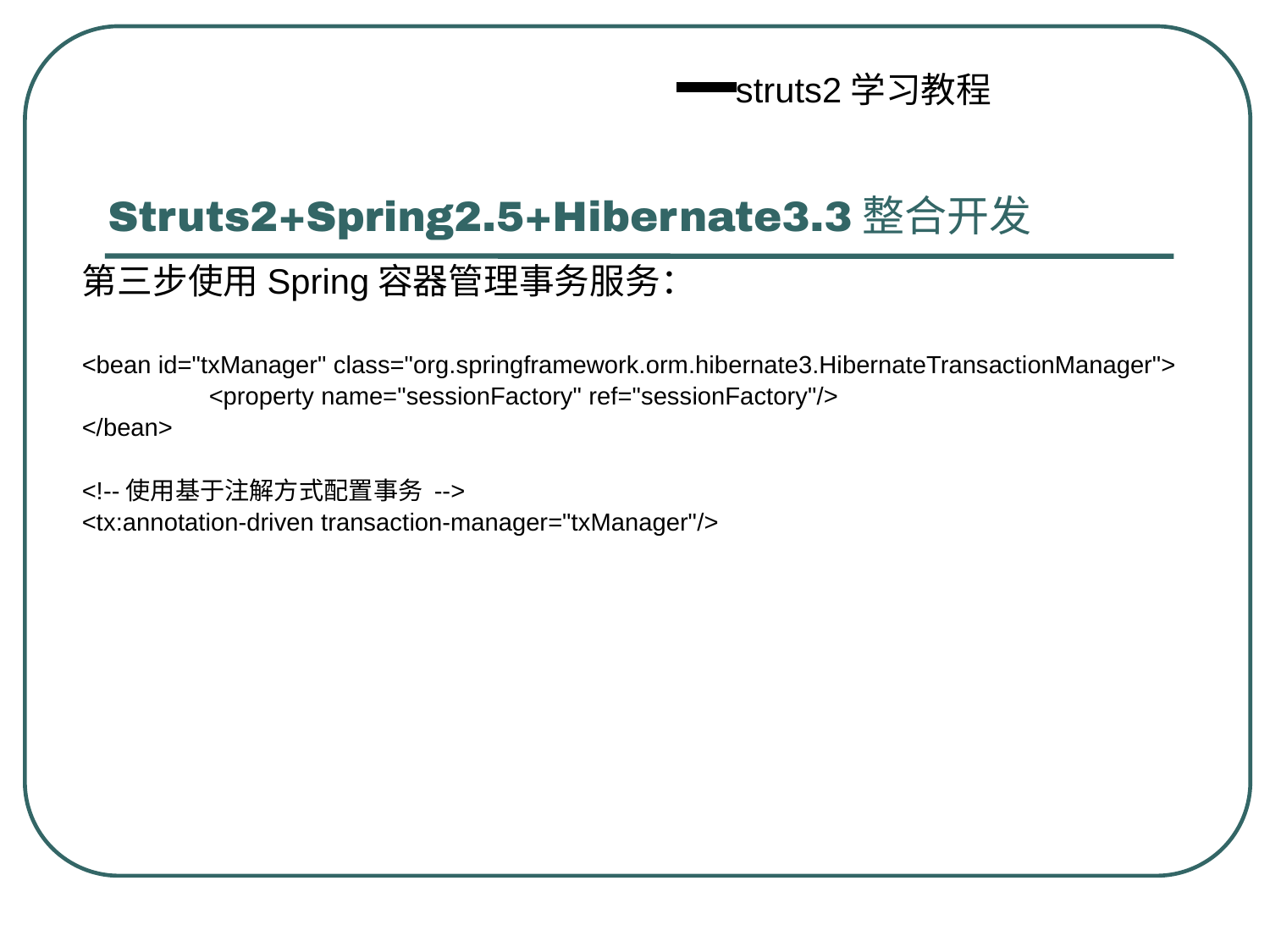

Struts2+Spring2.5+Hibernate3.3整合开发
第三步使用Spring容器管理事务服务：

<bean id="txManager" class="org.springframework.orm.hibernate3.HibernateTransactionManager">
	<property name="sessionFactory" ref="sessionFactory"/>
</bean>

<!--使用基于注解方式配置事务 -->
<tx:annotation-driven transaction-manager="txManager"/>